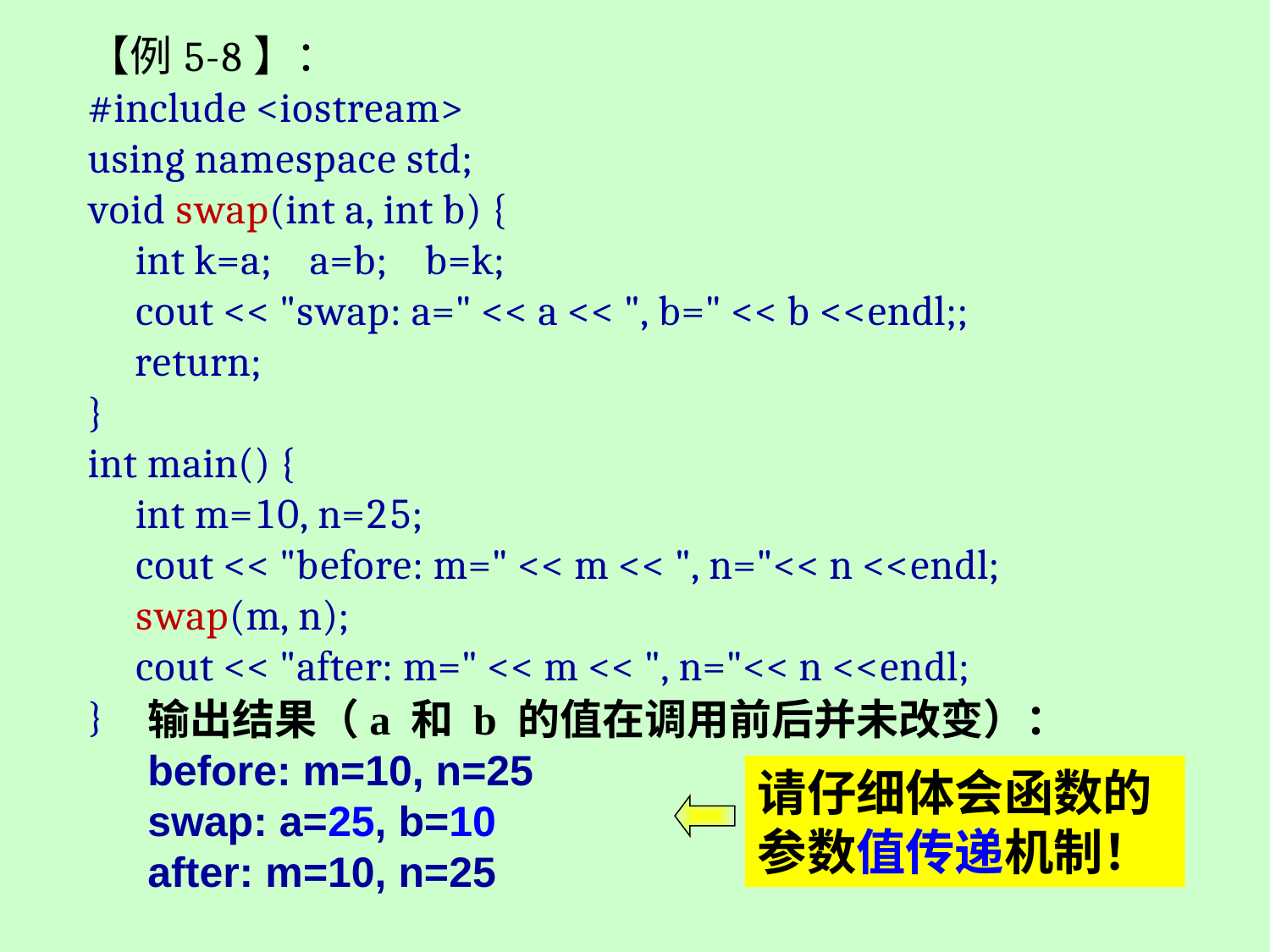

【例5-8】：
#include <iostream>
using namespace std;
void swap(int a, int b) {
	int k=a;    a=b;    b=k;
	cout << "swap: a=" << a << ", b=" << b <<endl;;
     return;
}
int main() {
	int m=10, n=25;
	cout << "before: m=" << m << ", n="<< n <<endl;
	swap(m, n);
	cout << "after: m=" << m << ", n="<< n <<endl;
}
输出结果（a 和 b 的值在调用前后并未改变）：
before: m=10, n=25
swap: a=25, b=10
after: m=10, n=25
请仔细体会函数的参数值传递机制！

48